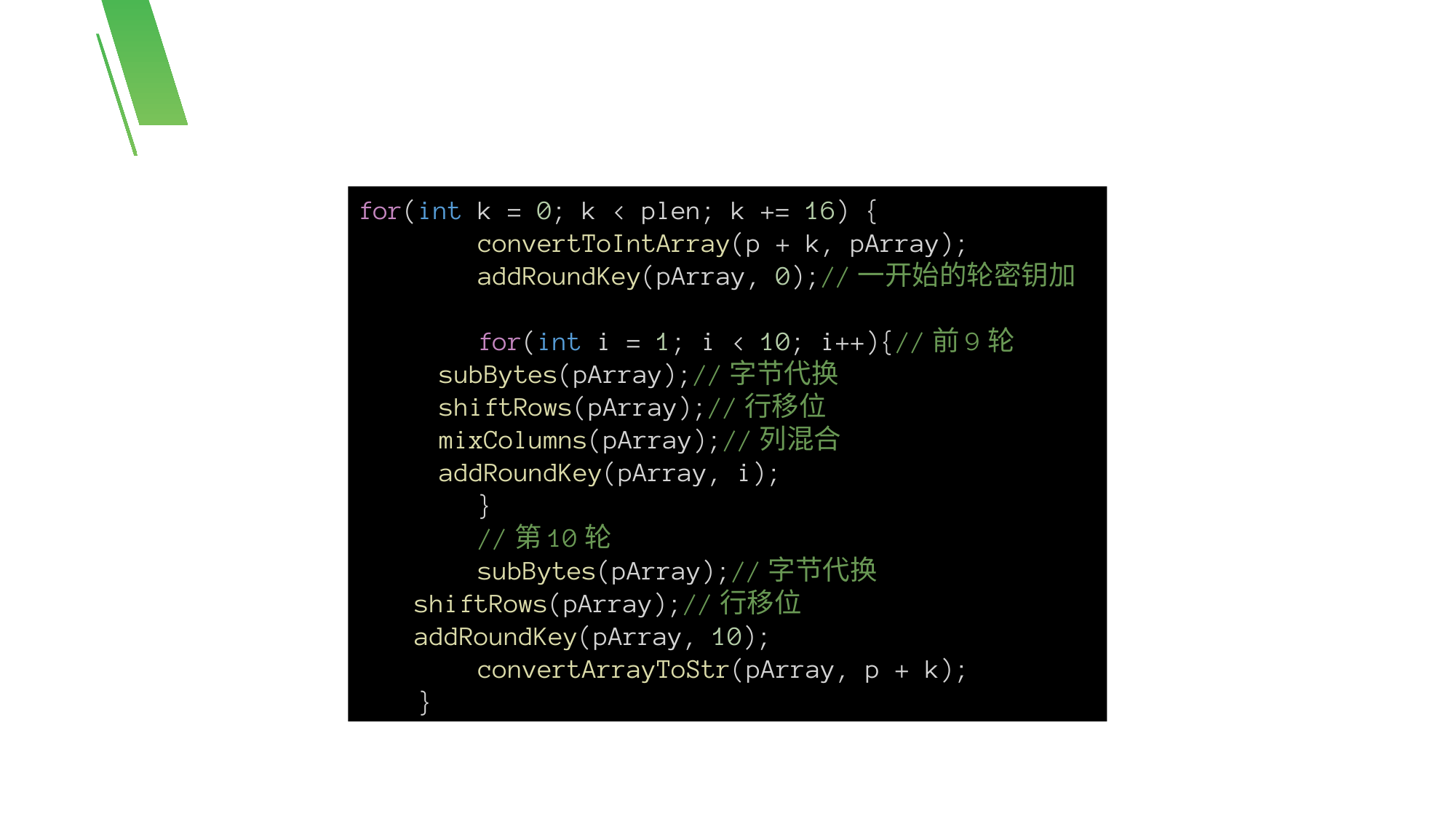

for(int k = 0; k < plen; k += 16) {
        convertToIntArray(p + k, pArray);
        addRoundKey(pArray, 0);//一开始的轮密钥加
        for(int i = 1; i < 10; i++){//前9轮
            subBytes(pArray);//字节代换
            shiftRows(pArray);//行移位
            mixColumns(pArray);//列混合
            addRoundKey(pArray, i);
        }
        //第10轮
        subBytes(pArray);//字节代换
        shiftRows(pArray);//行移位
        addRoundKey(pArray, 10);
        convertArrayToStr(pArray, p + k);
    }